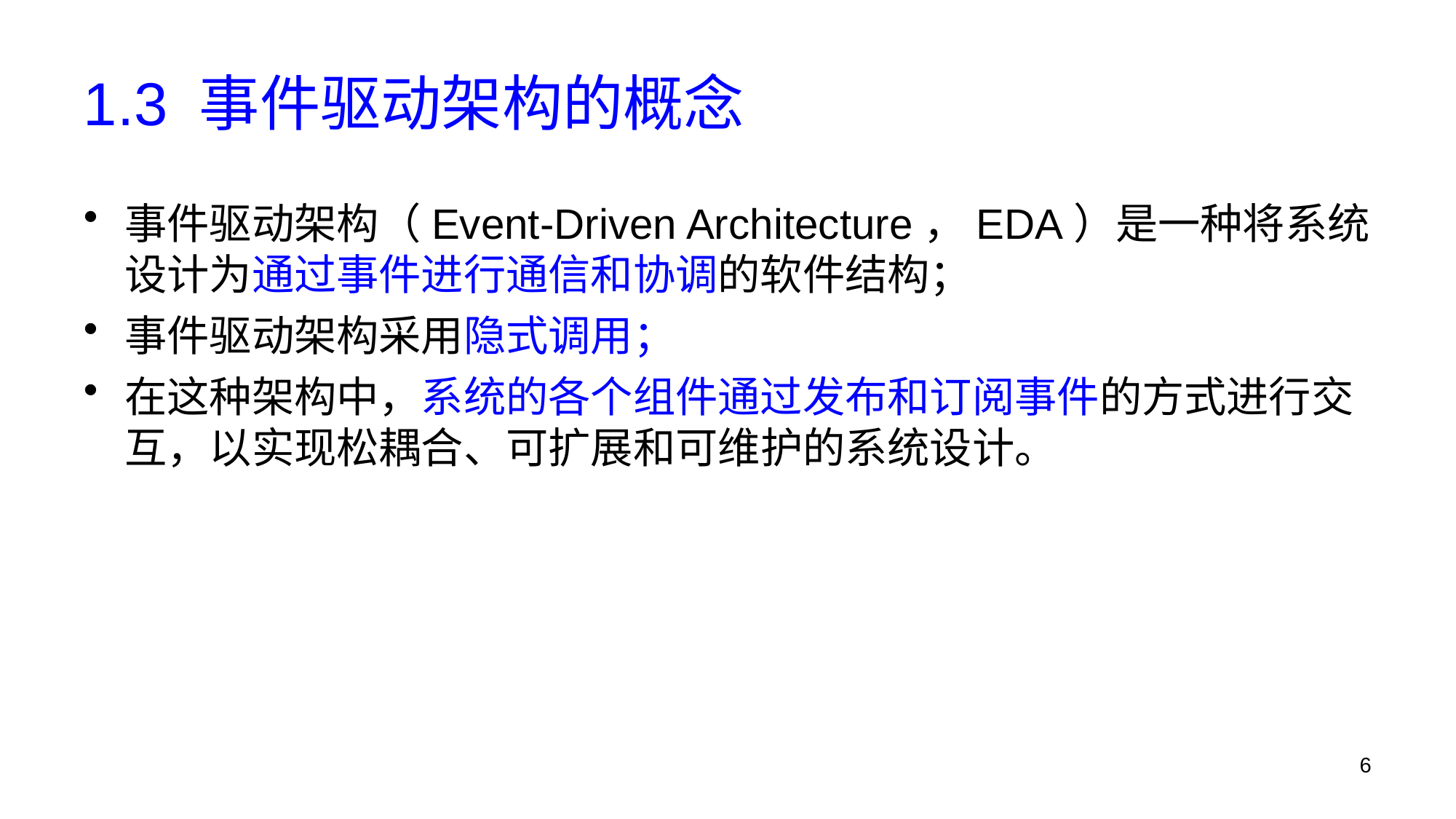

# 1.3 事件驱动架构的概念
事件驱动架构（Event-Driven Architecture，EDA）是一种将系统设计为通过事件进行通信和协调的软件结构；
事件驱动架构采用隐式调用；
在这种架构中，系统的各个组件通过发布和订阅事件的方式进行交互，以实现松耦合、可扩展和可维护的系统设计。

6